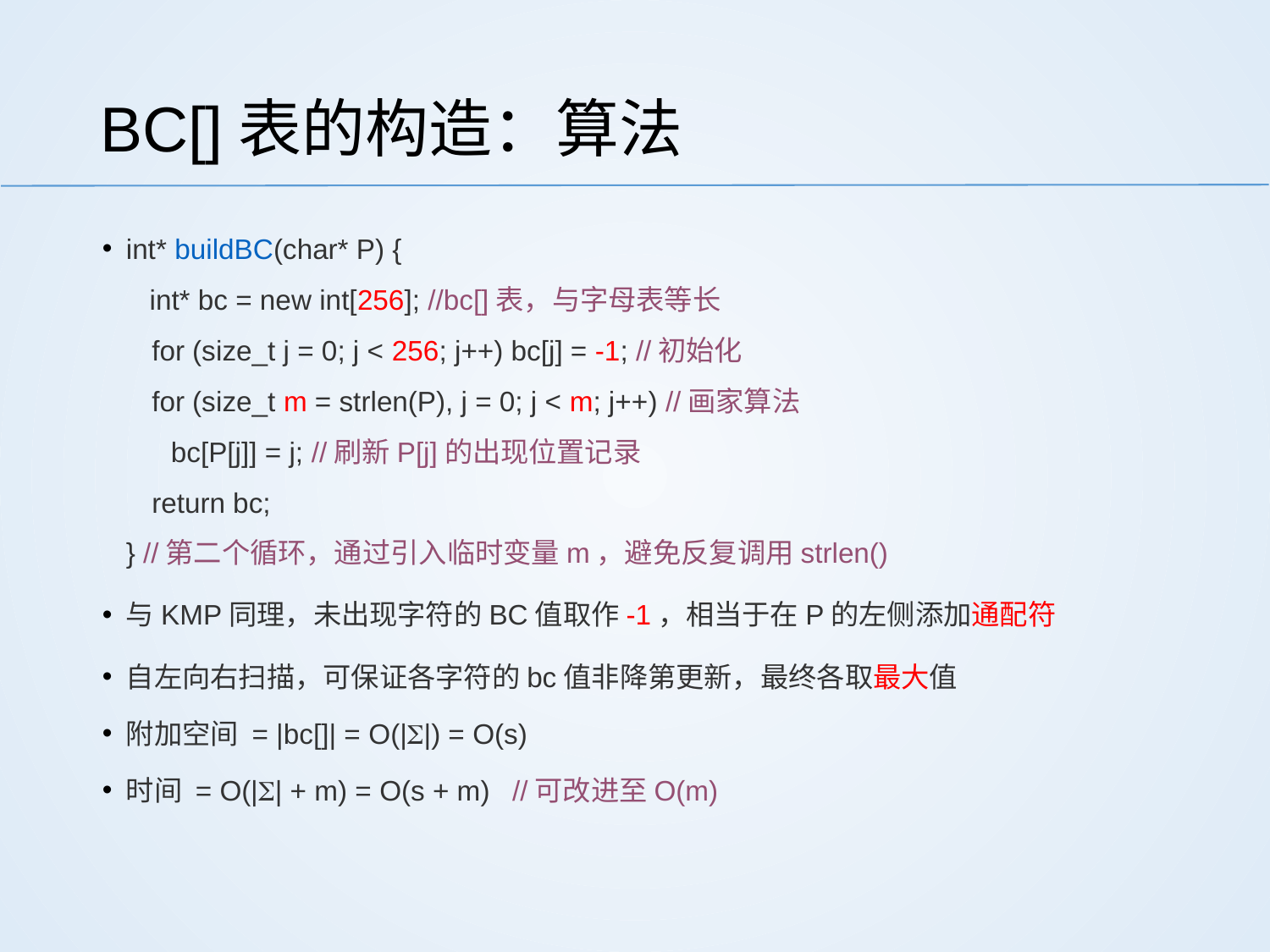

# BC[]表的构造：算法
int* buildBC(char* P) {
   int* bc = new int[256]; //bc[]表，与字母表等长
   for (size_t j = 0; j < 256; j++) bc[j] = -1; //初始化
   for (size_t m = strlen(P), j = 0; j < m; j++) //画家算法
      bc[P[j]] = j; //刷新P[j]的出现位置记录
   return bc;
} //第二个循环，通过引入临时变量m，避免反复调用strlen()
与KMP同理，未出现字符的BC值取作-1，相当于在P的左侧添加通配符
自左向右扫描，可保证各字符的bc值非降第更新，最终各取最大值
附加空间 = |bc[]| = O(|Σ|) = O(s)
时间 = O(|Σ| + m) = O(s + m)	//可改进至O(m)